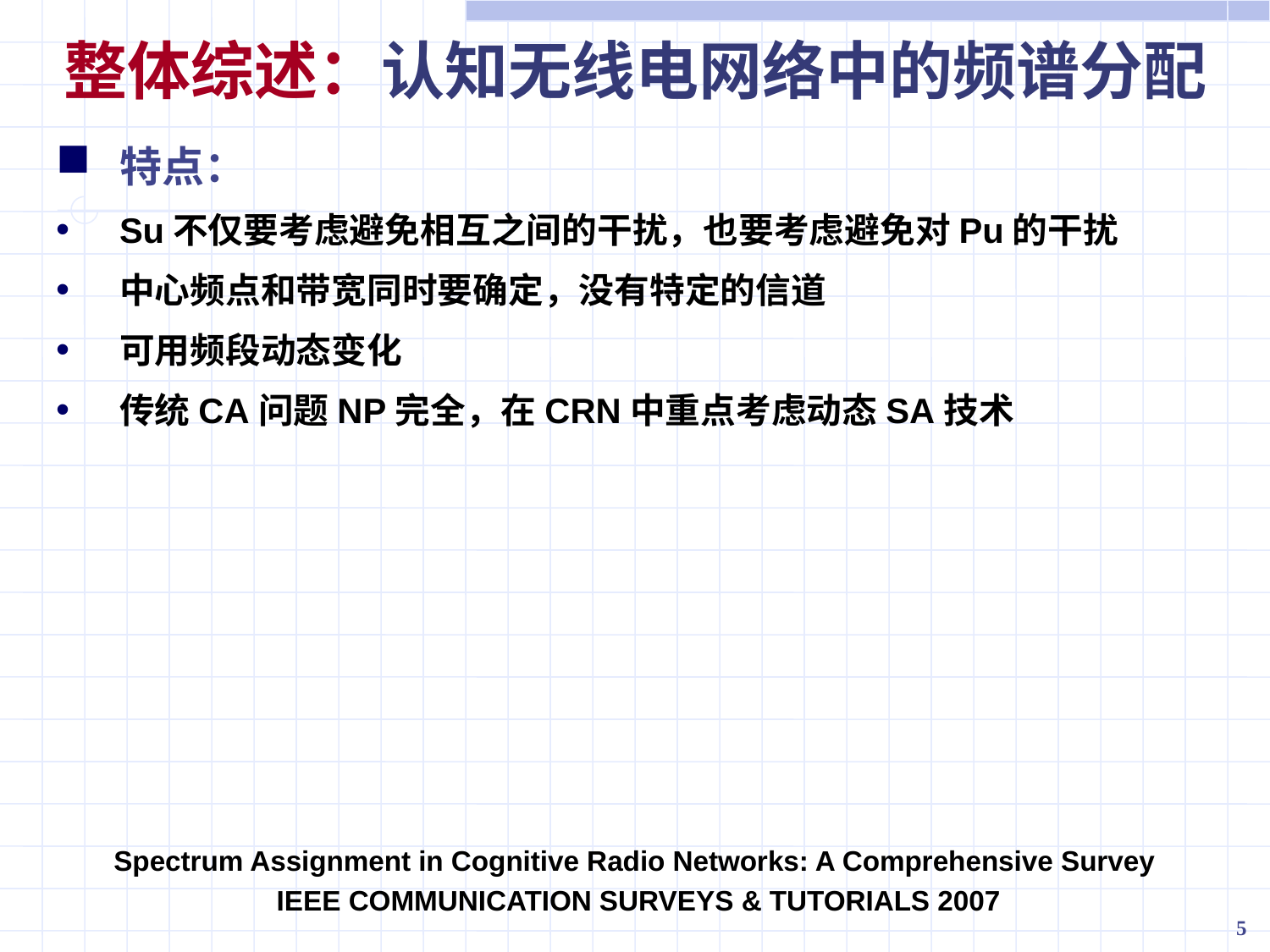

整体综述：认知无线电网络中的频谱分配
特点：
Su不仅要考虑避免相互之间的干扰，也要考虑避免对Pu的干扰
中心频点和带宽同时要确定，没有特定的信道
可用频段动态变化
传统CA问题NP完全，在CRN中重点考虑动态SA技术
Spectrum Assignment in Cognitive Radio Networks: A Comprehensive Survey
 IEEE COMMUNICATION SURVEYS & TUTORIALS 2007
5